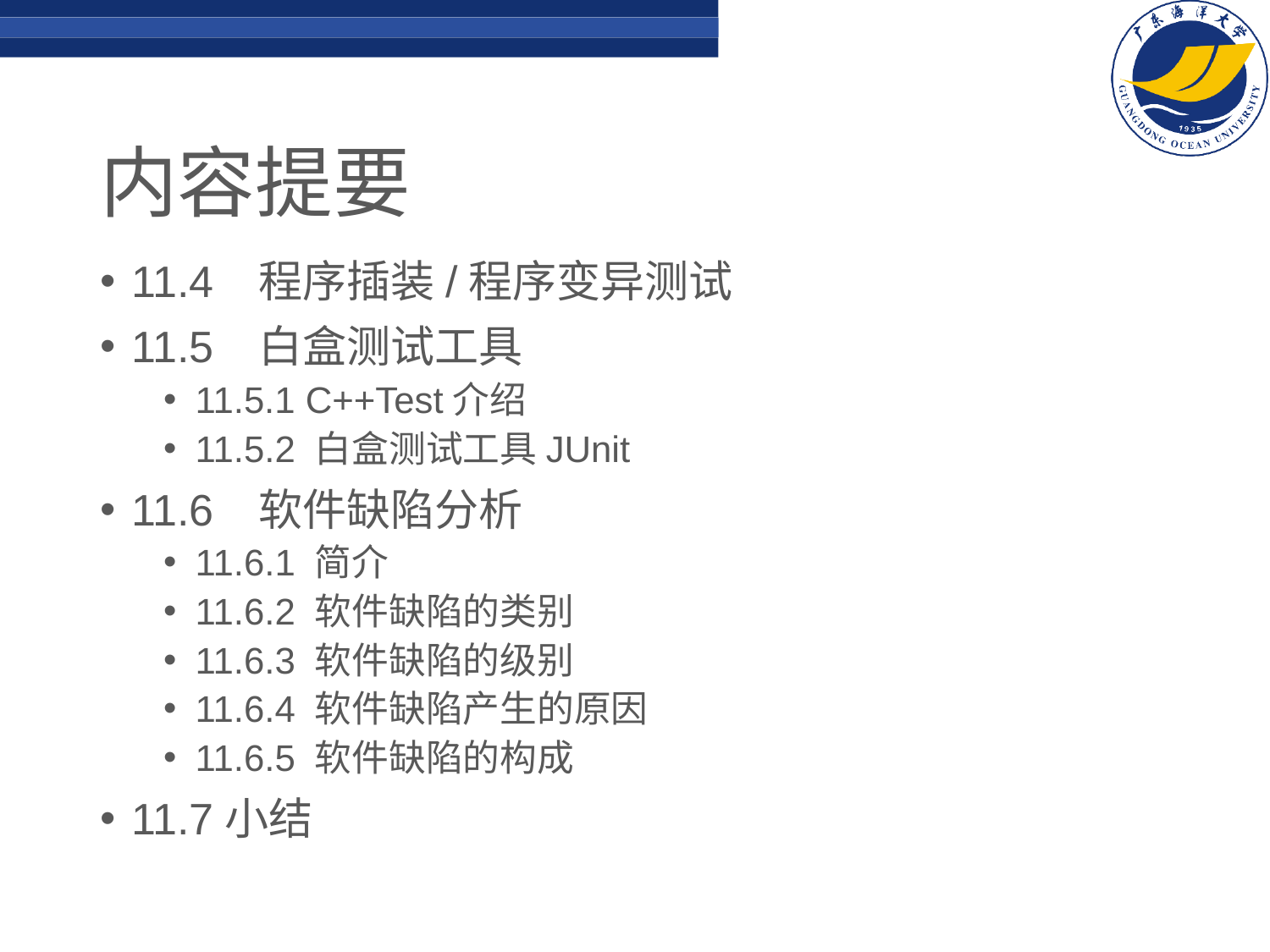

# 内容提要
11.4	程序插装/程序变异测试
11.5	白盒测试工具
11.5.1 C++Test介绍
11.5.2 白盒测试工具JUnit
11.6	软件缺陷分析
11.6.1 简介
11.6.2 软件缺陷的类别
11.6.3 软件缺陷的级别
11.6.4 软件缺陷产生的原因
11.6.5 软件缺陷的构成
11.7小结
3